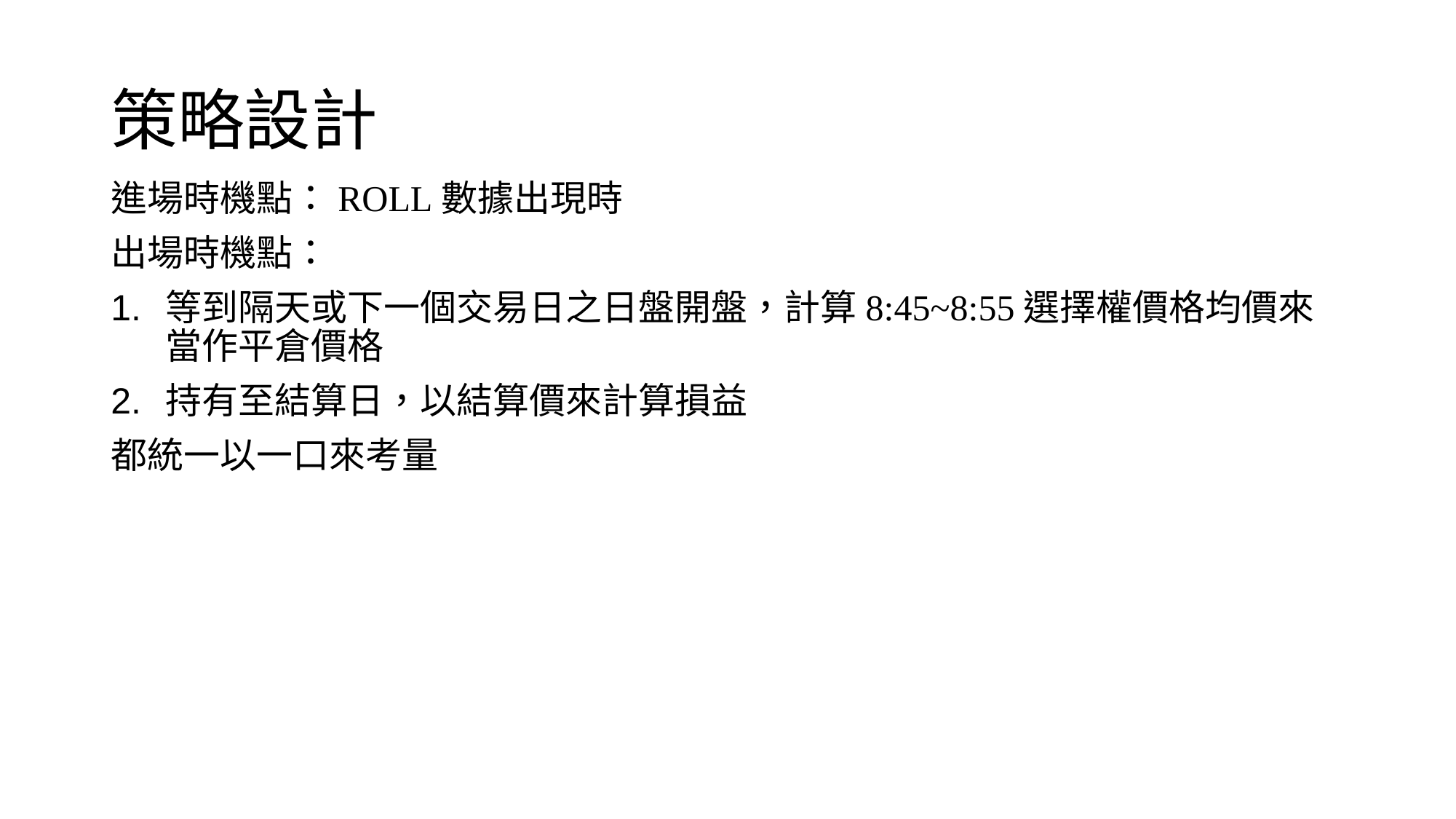

# 策略設計
進場時機點：ROLL數據出現時
出場時機點：
等到隔天或下一個交易日之日盤開盤，計算8:45~8:55選擇權價格均價來當作平倉價格
持有至結算日，以結算價來計算損益
都統一以一口來考量